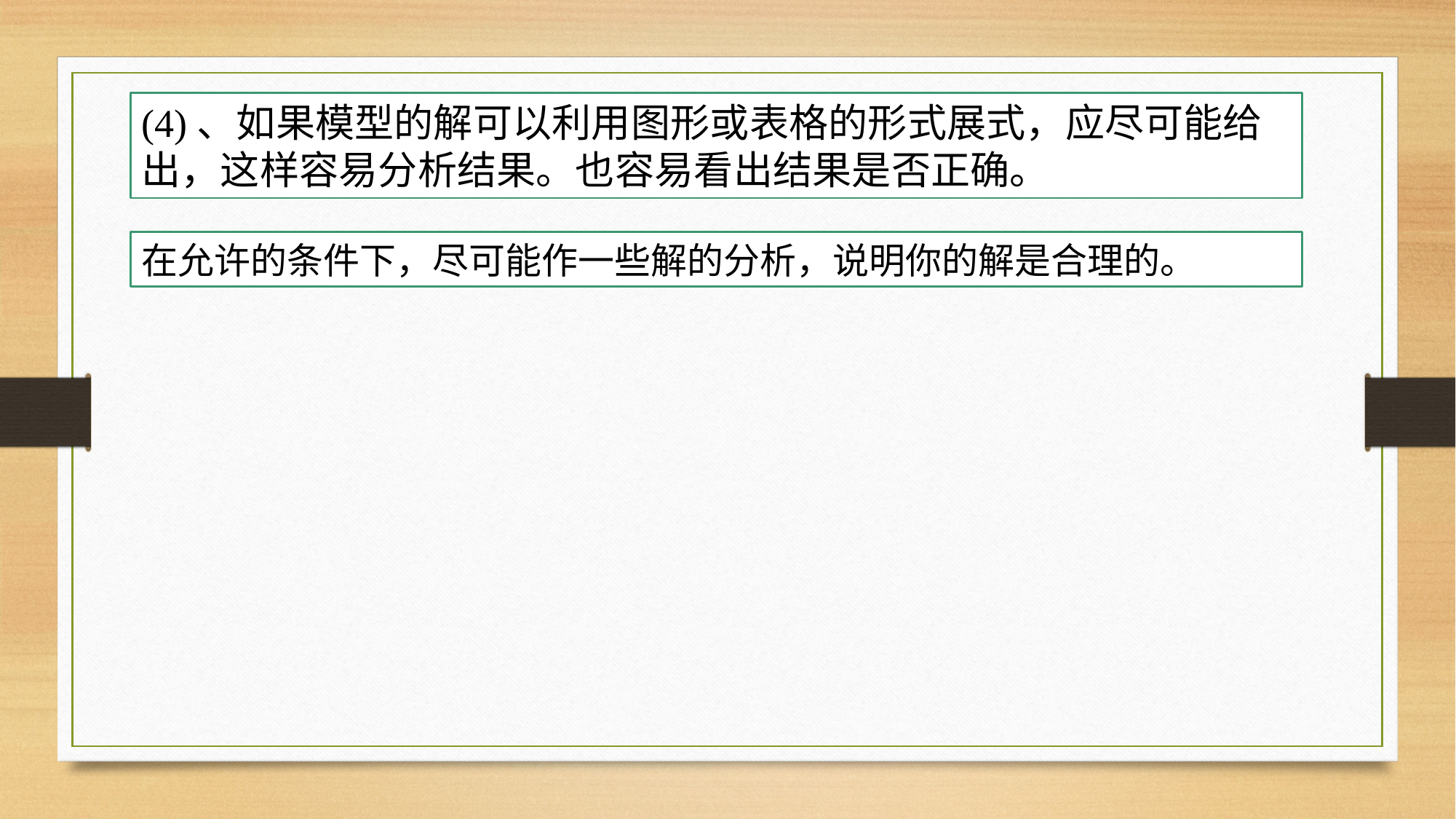

(4)、如果模型的解可以利用图形或表格的形式展式，应尽可能给出，这样容易分析结果。也容易看出结果是否正确。
在允许的条件下，尽可能作一些解的分析，说明你的解是合理的。